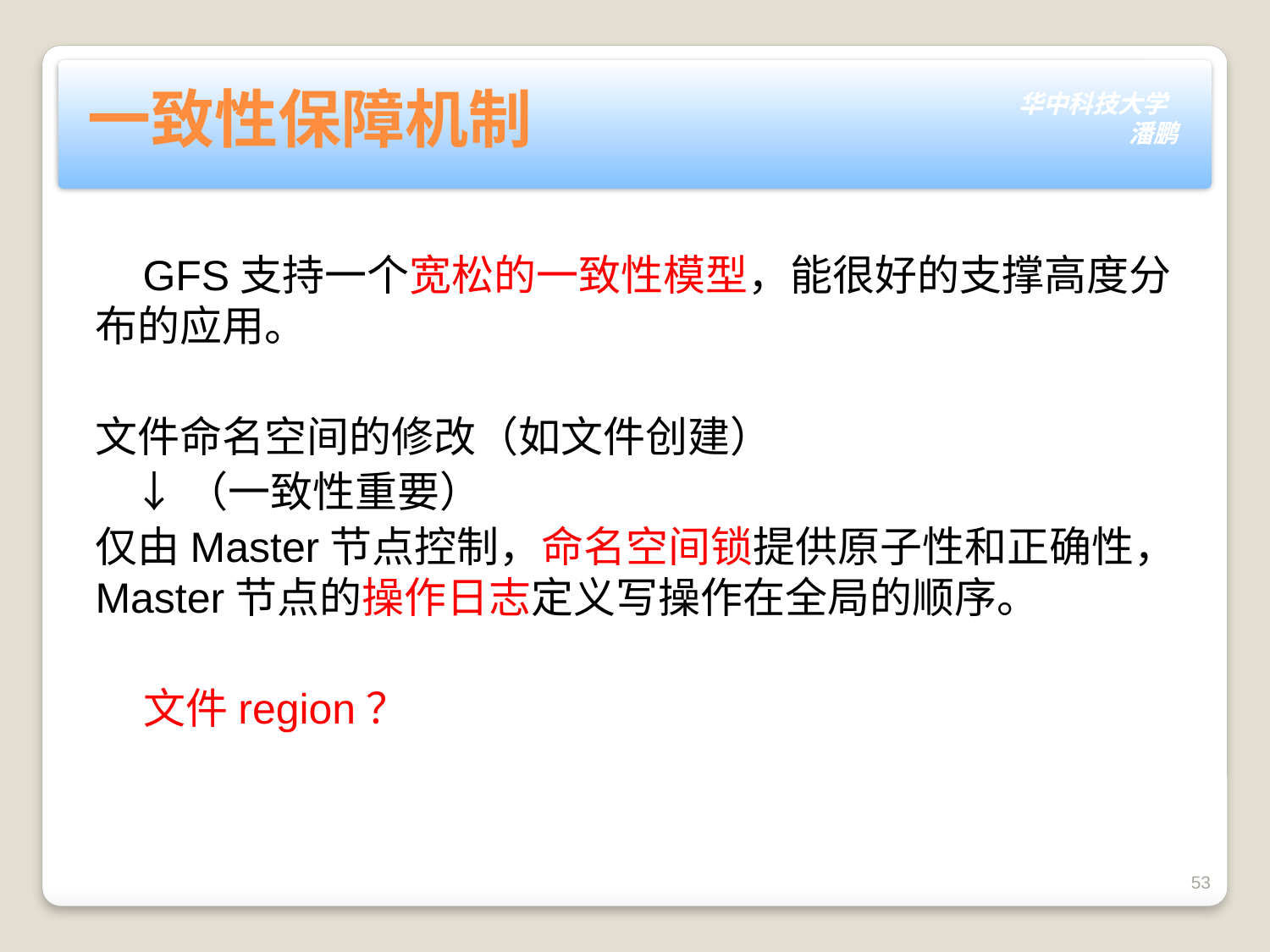

# 一致性保障机制
    GFS支持一个宽松的一致性模型，能很好的支撑高度分布的应用。

文件命名空间的修改（如文件创建）
    ↓（一致性重要）
仅由Master节点控制，命名空间锁提供原子性和正确性，Master节点的操作日志定义写操作在全局的顺序。

    文件region？
53